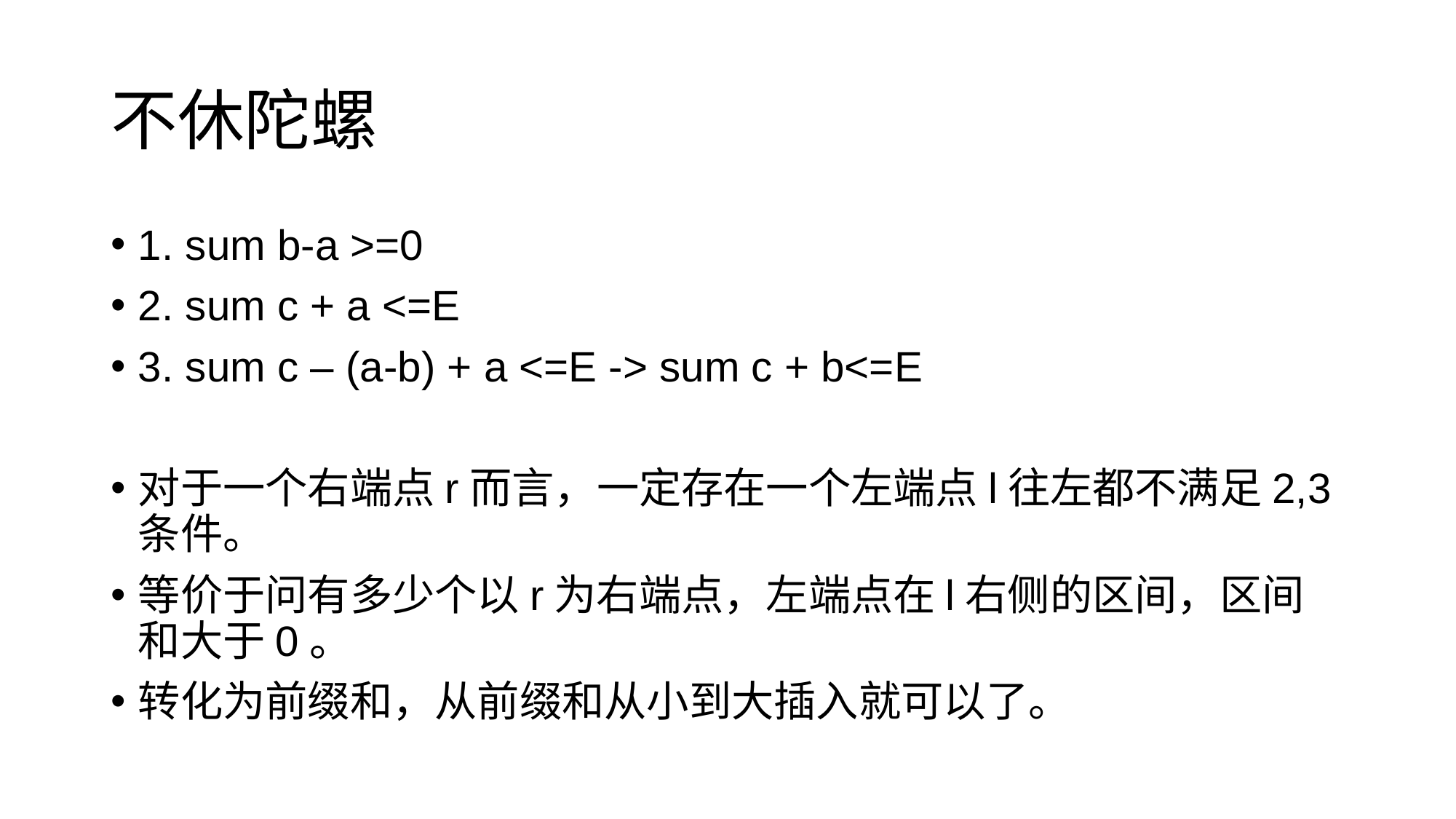

# 不休陀螺
1. sum b-a >=0
2. sum c + a <=E
3. sum c – (a-b) + a <=E -> sum c + b<=E

对于一个右端点r而言，一定存在一个左端点l往左都不满足2,3条件。
等价于问有多少个以r为右端点，左端点在l右侧的区间，区间和大于0。
转化为前缀和，从前缀和从小到大插入就可以了。